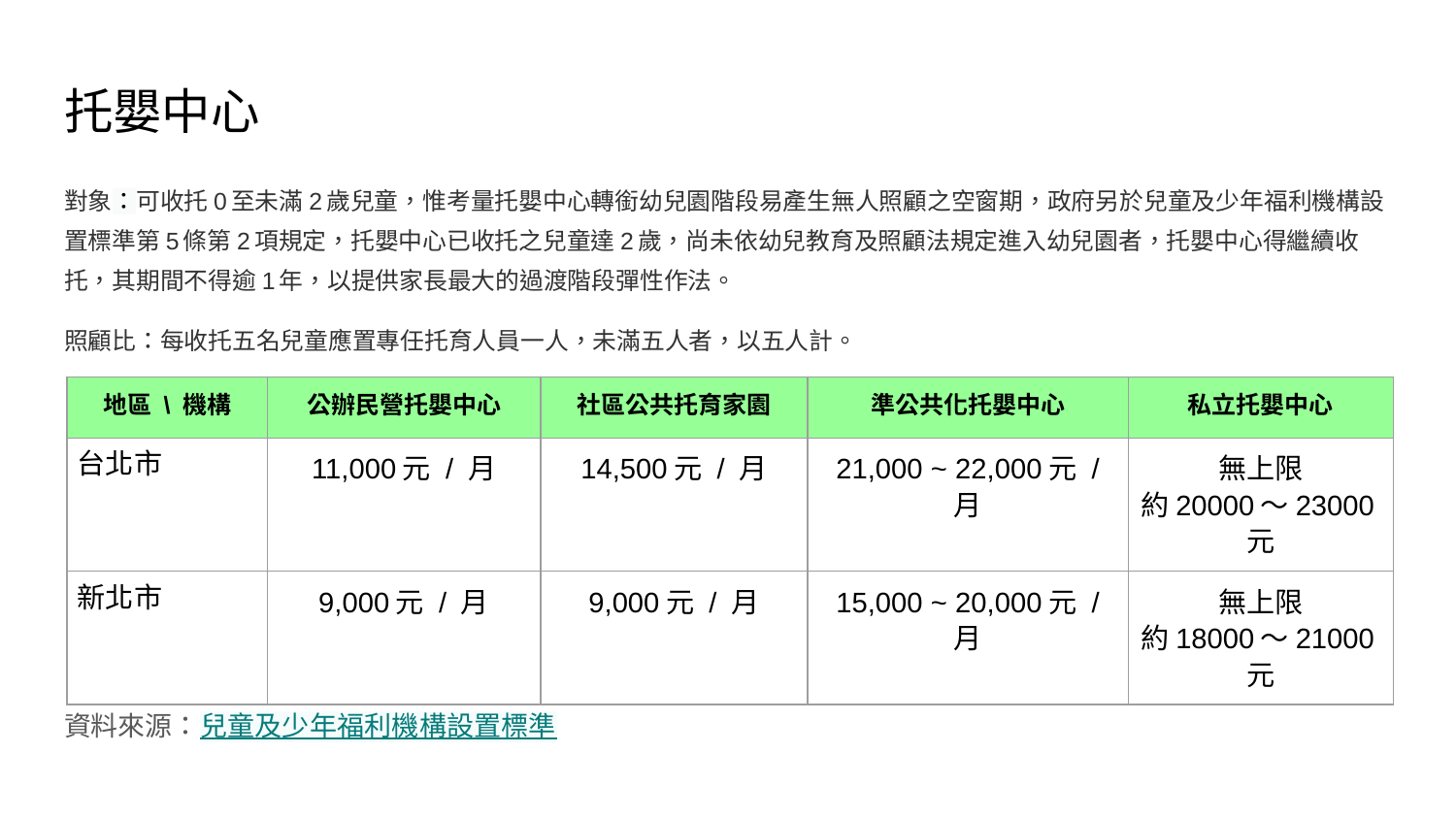

# 托嬰中心
對象：可收托0至未滿2歲兒童，惟考量托嬰中心轉銜幼兒園階段易產生無人照顧之空窗期，政府另於兒童及少年福利機構設置標準第5條第2項規定，托嬰中心已收托之兒童達2歲，尚未依幼兒教育及照顧法規定進入幼兒園者，托嬰中心得繼續收托，其期間不得逾1年，以提供家長最大的過渡階段彈性作法。
照顧比：每收托五名兒童應置專任托育人員一人，未滿五人者，以五人計。

資料來源：兒童及少年福利機構設置標準
| 地區 \ 機構 | 公辦民營托嬰中心 | 社區公共托育家園 | 準公共化托嬰中心 | 私立托嬰中心 |
| --- | --- | --- | --- | --- |
| 台北市 | 11,000元 / 月 | 14,500元 / 月 | 21,000 ~ 22,000元 / 月 | 無上限 約20000～23000元 |
| 新北市 | 9,000元 / 月 | 9,000元 / 月 | 15,000 ~ 20,000元 / 月 | 無上限 約18000～21000元 |